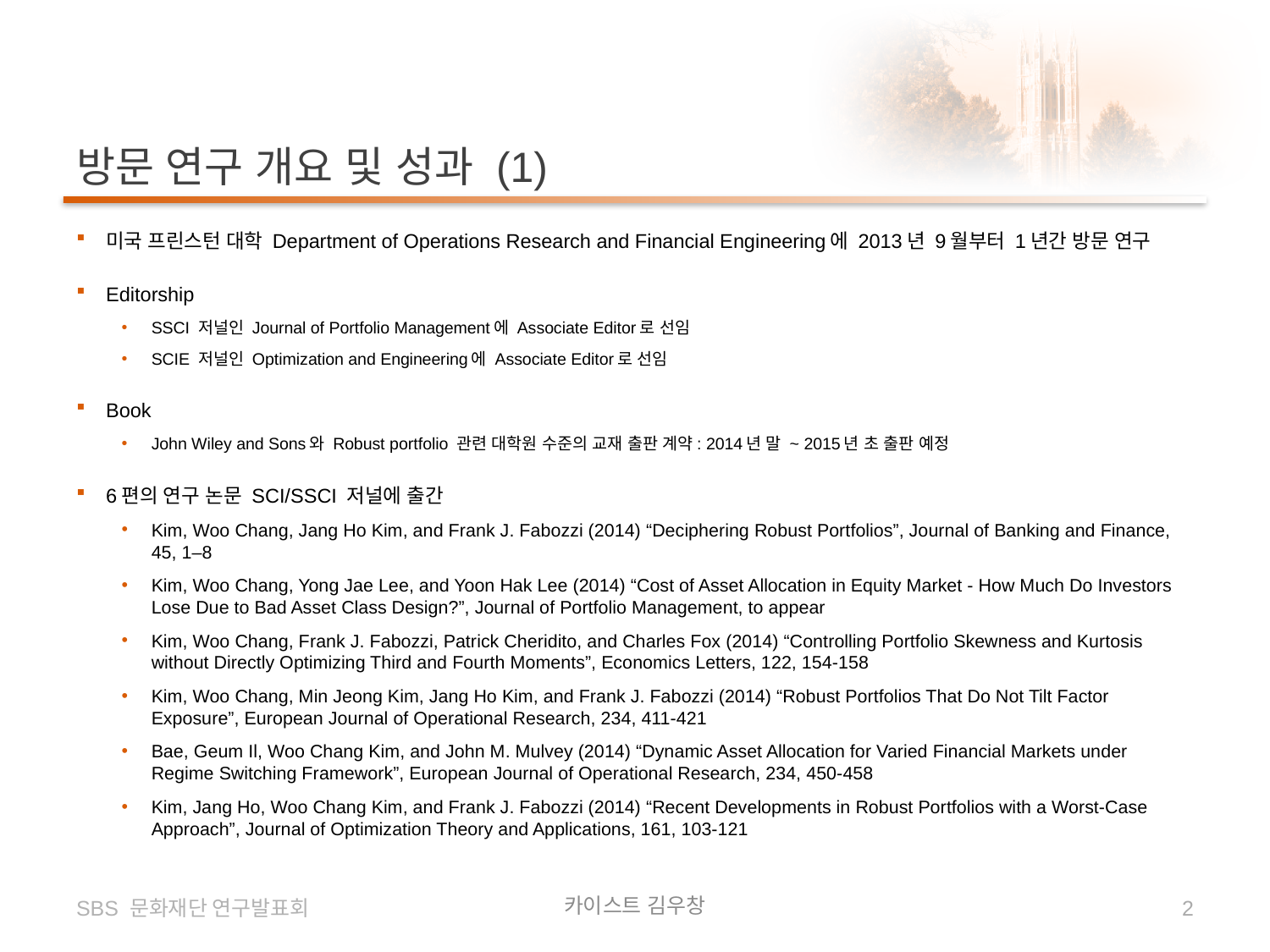

# 방문 연구 개요 및 성과 (1)
미국 프린스턴 대학 Department of Operations Research and Financial Engineering에 2013년 9월부터 1년간 방문 연구
Editorship
SSCI 저널인 Journal of Portfolio Management에 Associate Editor로 선임
SCIE 저널인 Optimization and Engineering에 Associate Editor로 선임
Book
John Wiley and Sons와 Robust portfolio 관련 대학원 수준의 교재 출판 계약: 2014년 말 ~ 2015년 초 출판 예정
6편의 연구 논문 SCI/SSCI 저널에 출간
Kim, Woo Chang, Jang Ho Kim, and Frank J. Fabozzi (2014) “Deciphering Robust Portfolios”, Journal of Banking and Finance, 45, 1–8
Kim, Woo Chang, Yong Jae Lee, and Yoon Hak Lee (2014) “Cost of Asset Allocation in Equity Market - How Much Do Investors Lose Due to Bad Asset Class Design?”, Journal of Portfolio Management, to appear
Kim, Woo Chang, Frank J. Fabozzi, Patrick Cheridito, and Charles Fox (2014) “Controlling Portfolio Skewness and Kurtosis without Directly Optimizing Third and Fourth Moments”, Economics Letters, 122, 154-158
Kim, Woo Chang, Min Jeong Kim, Jang Ho Kim, and Frank J. Fabozzi (2014) “Robust Portfolios That Do Not Tilt Factor Exposure”, European Journal of Operational Research, 234, 411-421
Bae, Geum Il, Woo Chang Kim, and John M. Mulvey (2014) “Dynamic Asset Allocation for Varied Financial Markets under Regime Switching Framework”, European Journal of Operational Research, 234, 450-458
Kim, Jang Ho, Woo Chang Kim, and Frank J. Fabozzi (2014) “Recent Developments in Robust Portfolios with a Worst-Case Approach”, Journal of Optimization Theory and Applications, 161, 103-121
SBS 문화재단 연구발표회
카이스트 김우창
2